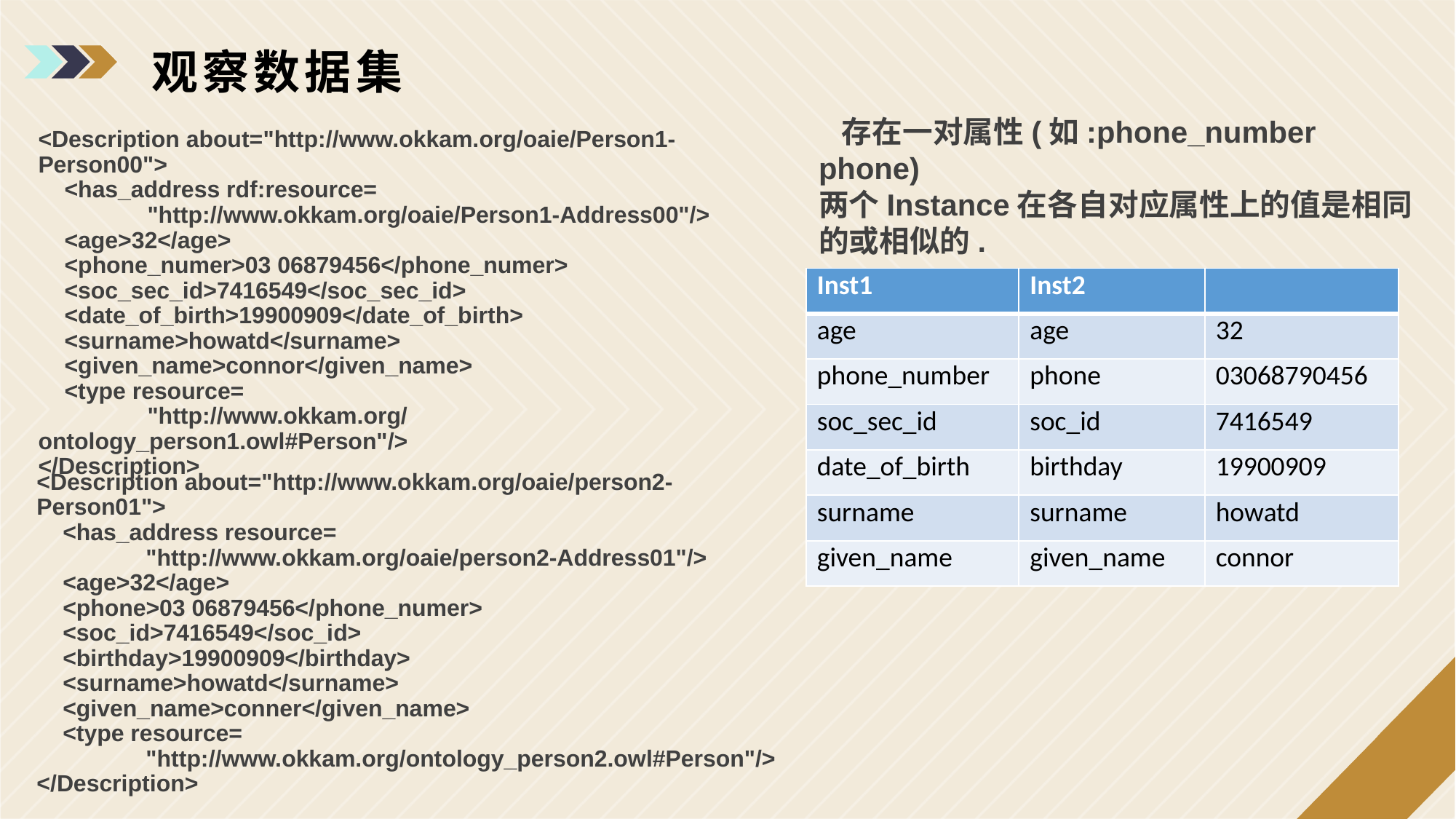

观察数据集
   存在一对属性(如:phone_number phone)
两个Instance在各自对应属性上的值是相同
的或相似的.
<Description about="http://www.okkam.org/oaie/Person1-Person00">
    <has_address rdf:resource=
	"http://www.okkam.org/oaie/Person1-Address00"/>
    <age>32</age>
    <phone_numer>03 06879456</phone_numer>
    <soc_sec_id>7416549</soc_sec_id>
    <date_of_birth>19900909</date_of_birth>
    <surname>howatd</surname>
    <given_name>connor</given_name>
    <type resource=
	"http://www.okkam.org/ontology_person1.owl#Person"/>
</Description>
| Inst1 | Inst2 |  |
| --- | --- | --- |
| age | age | 32 |
| phone\_number | phone | 03068790456 |
| soc\_sec\_id | soc\_id | 7416549 |
| date\_of\_birth | birthday | 19900909 |
| surname | surname | howatd |
| given\_name | given\_name | connor |
<Description about="http://www.okkam.org/oaie/person2-Person01">
    <has_address resource=
	"http://www.okkam.org/oaie/person2-Address01"/>
    <age>32</age>
    <phone>03 06879456</phone_numer>
    <soc_id>7416549</soc_id>
    <birthday>19900909</birthday>
    <surname>howatd</surname>
    <given_name>conner</given_name>
    <type resource=
	"http://www.okkam.org/ontology_person2.owl#Person"/>
</Description>